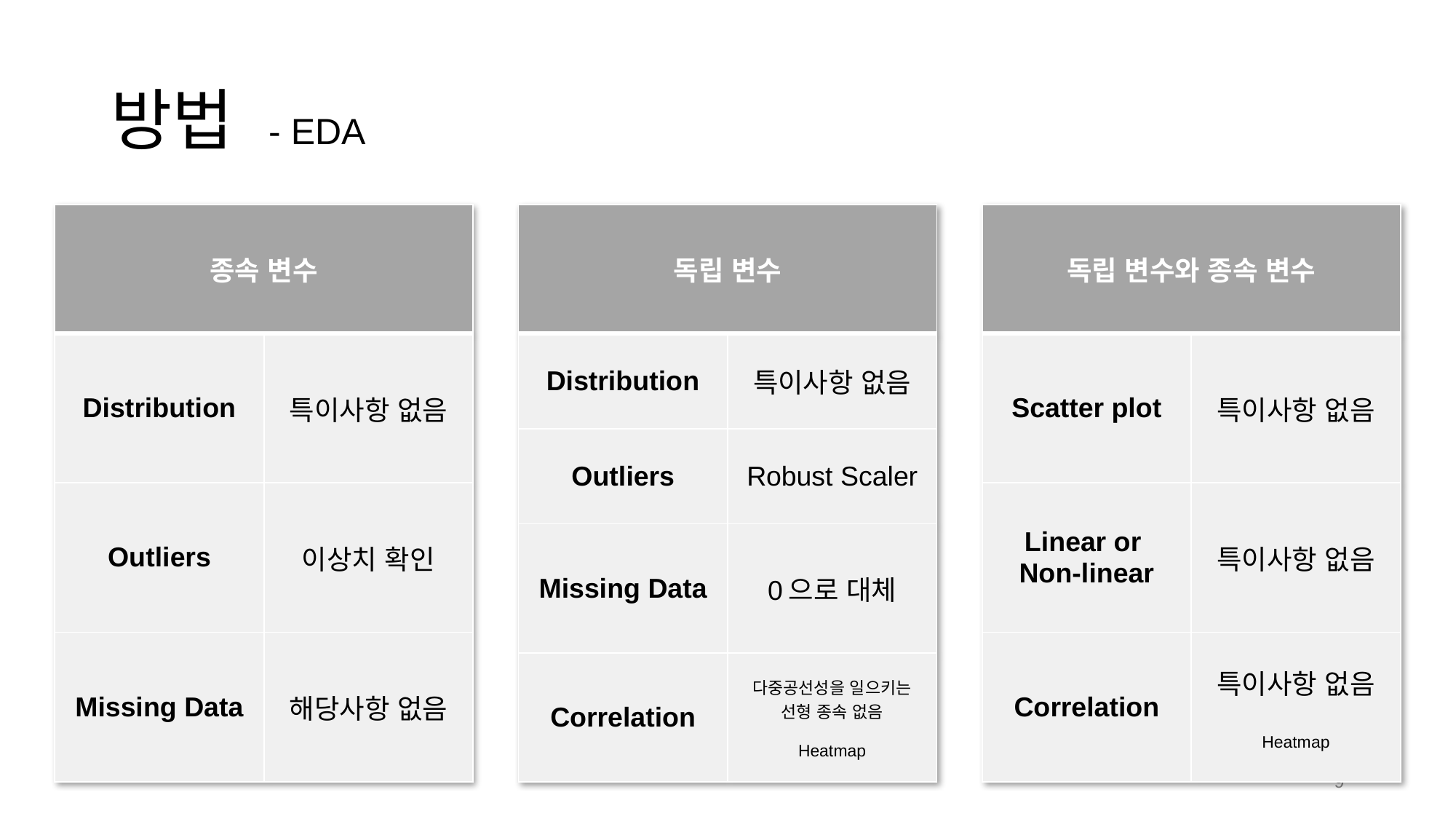

# 방법 - EDA
| 종속 변수 |  |
| --- | --- |
| Distribution | 특이사항 없음 |
| Outliers | 이상치 확인 |
| Missing Data | 해당사항 없음 |
| 독립 변수 |  |
| --- | --- |
| Distribution | 특이사항 없음 |
| Outliers | Robust Scaler |
| Missing Data | 0으로 대체 |
| Correlation | 다중공선성을 일으키는 선형 종속 없음 Heatmap |
| 독립 변수와 종속 변수 |  |
| --- | --- |
| Scatter plot | 특이사항 없음 |
| Linear or Non-linear | 특이사항 없음 |
| Correlation | 특이사항 없음 Heatmap |
9